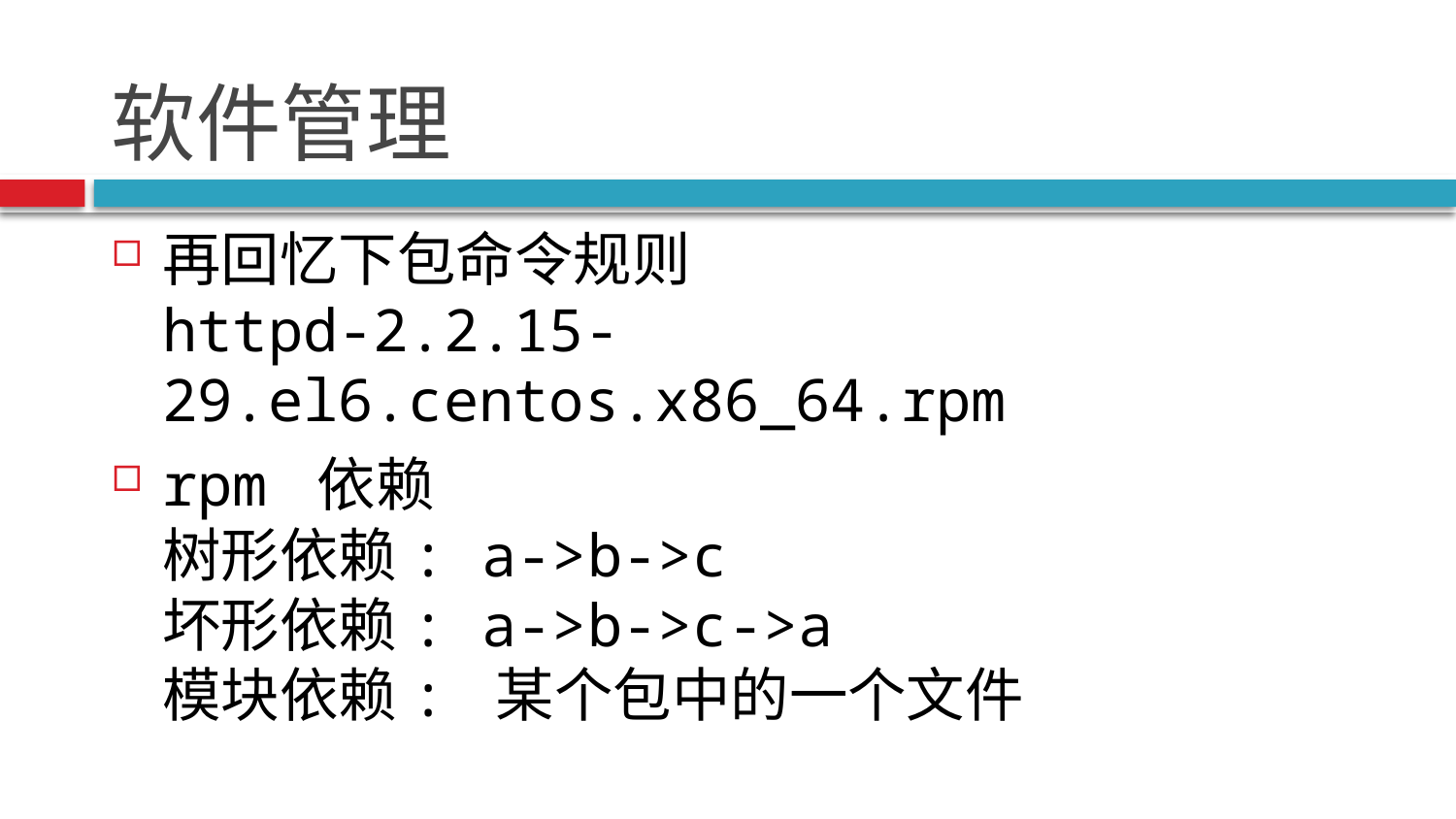

# 软件管理
再回忆下包命令规则
httpd-2.2.15-29.el6.centos.x86_64.rpm
rpm 依赖
树形依赖: a->b->c
坏形依赖: a->b->c->a
模块依赖: 某个包中的一个文件